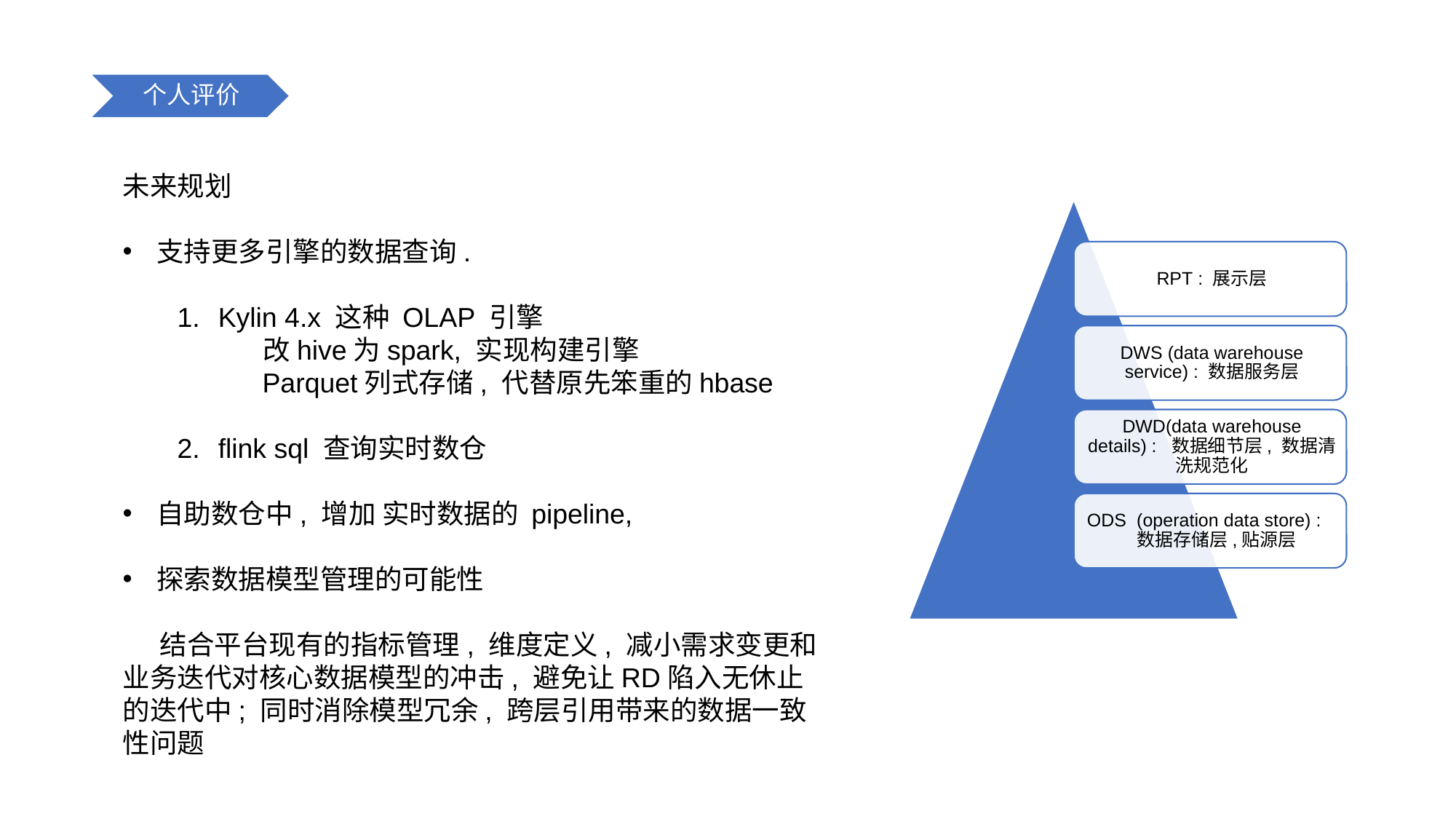

个人评价
未来规划

支持更多引擎的数据查询.

Kylin 4.x 这种 OLAP 引擎
    改hive为spark, 实现构建引擎
    Parquet列式存储, 代替原先笨重的hbase

flink sql 查询实时数仓

自助数仓中, 增加 实时数据的 pipeline,

探索数据模型管理的可能性

     结合平台现有的指标管理, 维度定义, 减小需求变更和业务迭代对核心数据模型的冲击, 避免让RD陷入无休止的迭代中; 同时消除模型冗余, 跨层引用带来的数据一致性问题

RPT : 展示层
DWS (data warehouse service) : 数据服务层
DWD(data warehouse details) :  数据细节层, 数据清洗规范化
ODS  (operation data store) :     数据存储层,贴源层